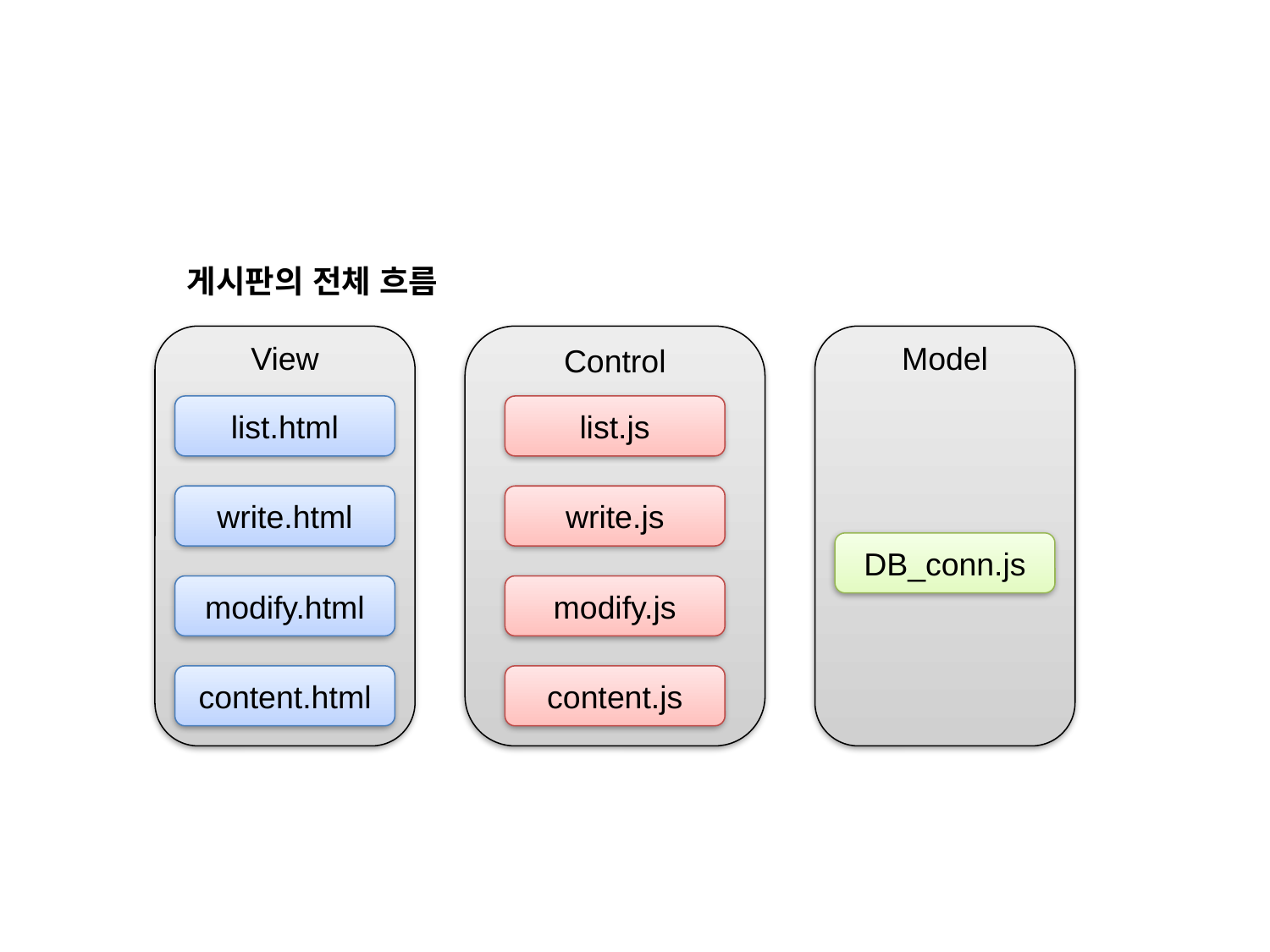

게시판의 전체 흐름
View
Control
Model
list.html
list.js
write.html
write.js
DB_conn.js
modify.html
modify.js
content.html
content.js